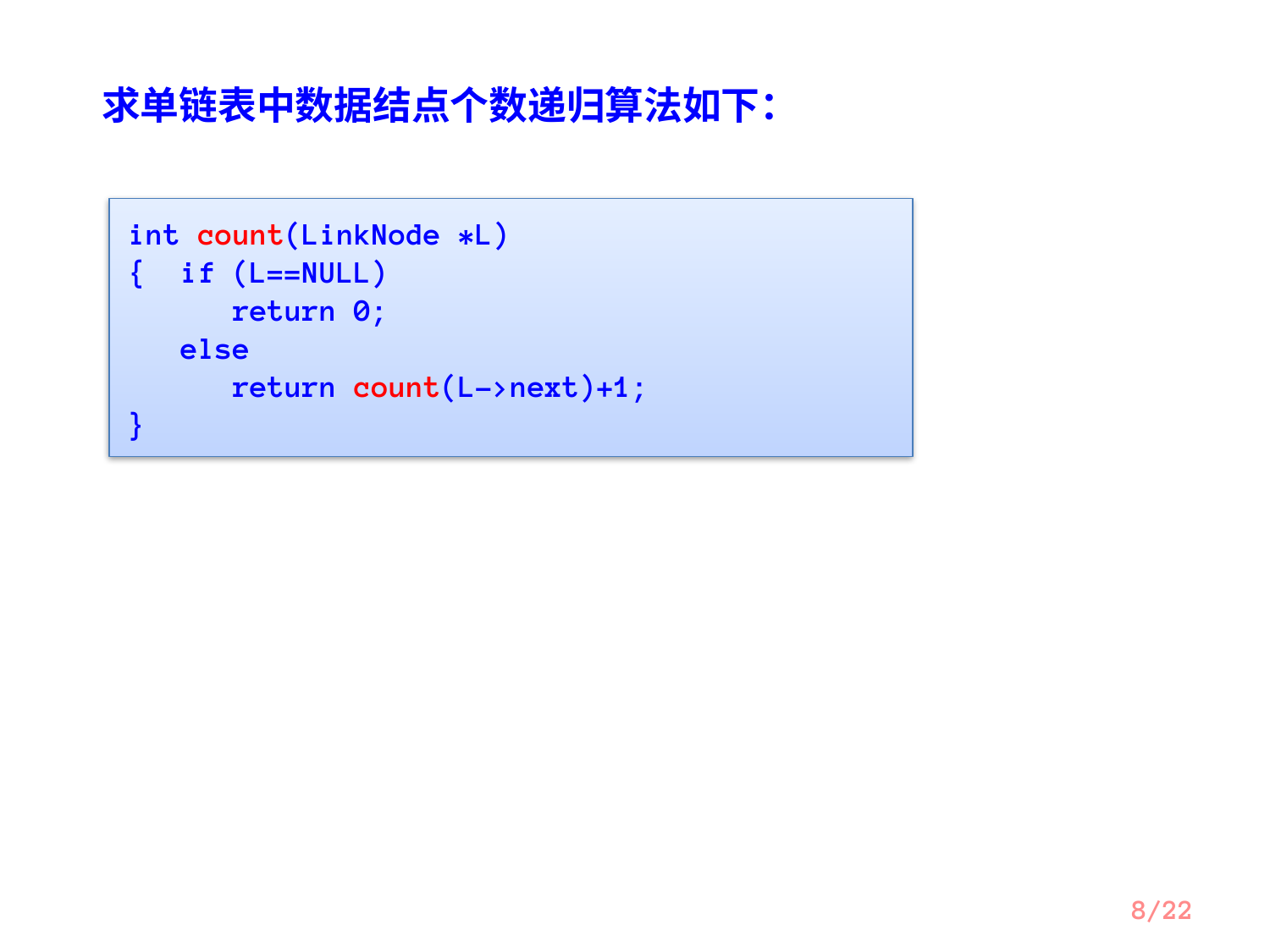

求单链表中数据结点个数递归算法如下：
int count(LinkNode *L)
{  if (L==NULL)
      return 0;
   else
      return count(L->next)+1;
}
8/22